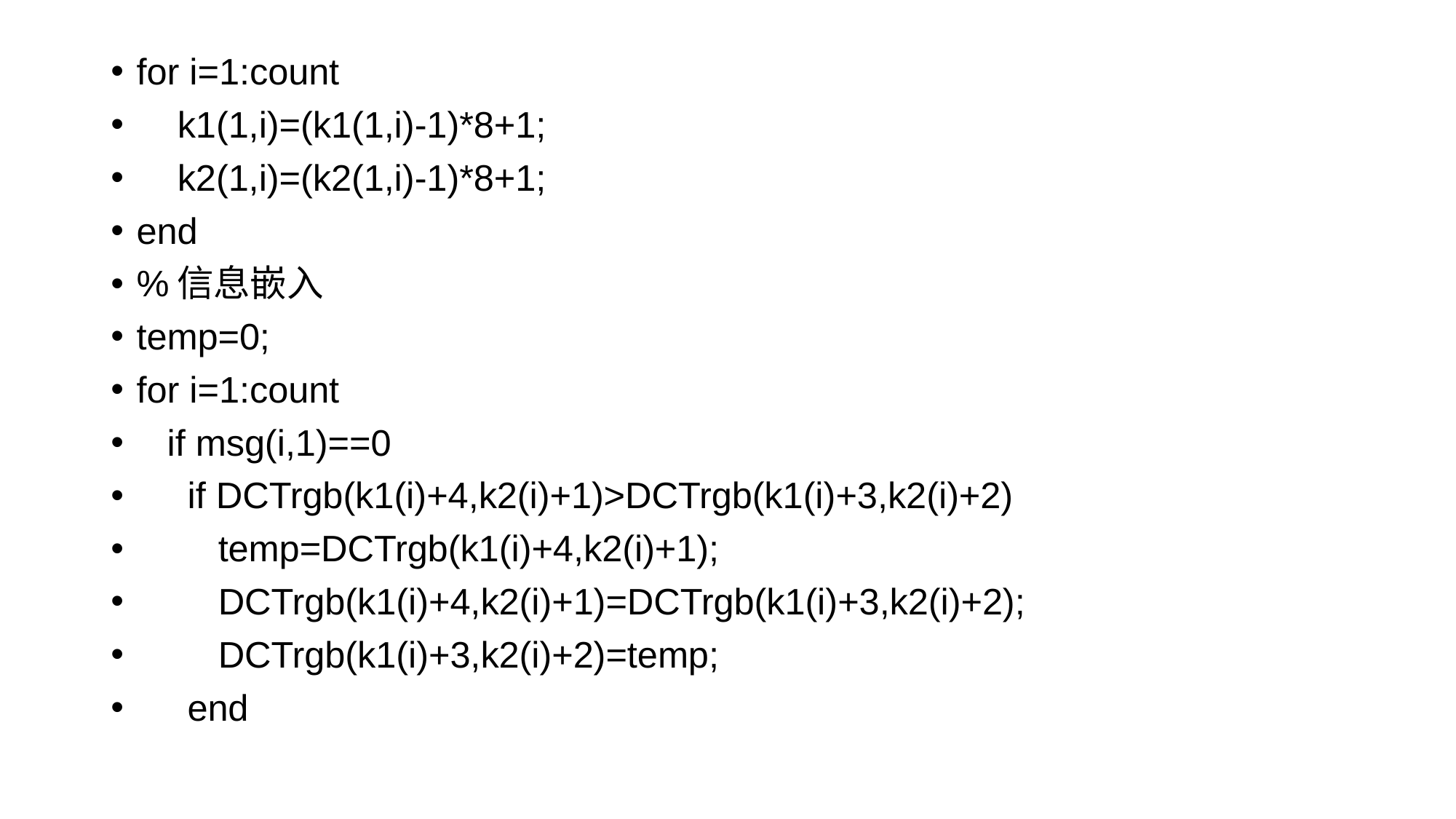

for i=1:count
    k1(1,i)=(k1(1,i)-1)*8+1;
    k2(1,i)=(k2(1,i)-1)*8+1;
end
%信息嵌入
temp=0;
for i=1:count
   if msg(i,1)==0
     if DCTrgb(k1(i)+4,k2(i)+1)>DCTrgb(k1(i)+3,k2(i)+2)
        temp=DCTrgb(k1(i)+4,k2(i)+1);
        DCTrgb(k1(i)+4,k2(i)+1)=DCTrgb(k1(i)+3,k2(i)+2);
        DCTrgb(k1(i)+3,k2(i)+2)=temp;
     end